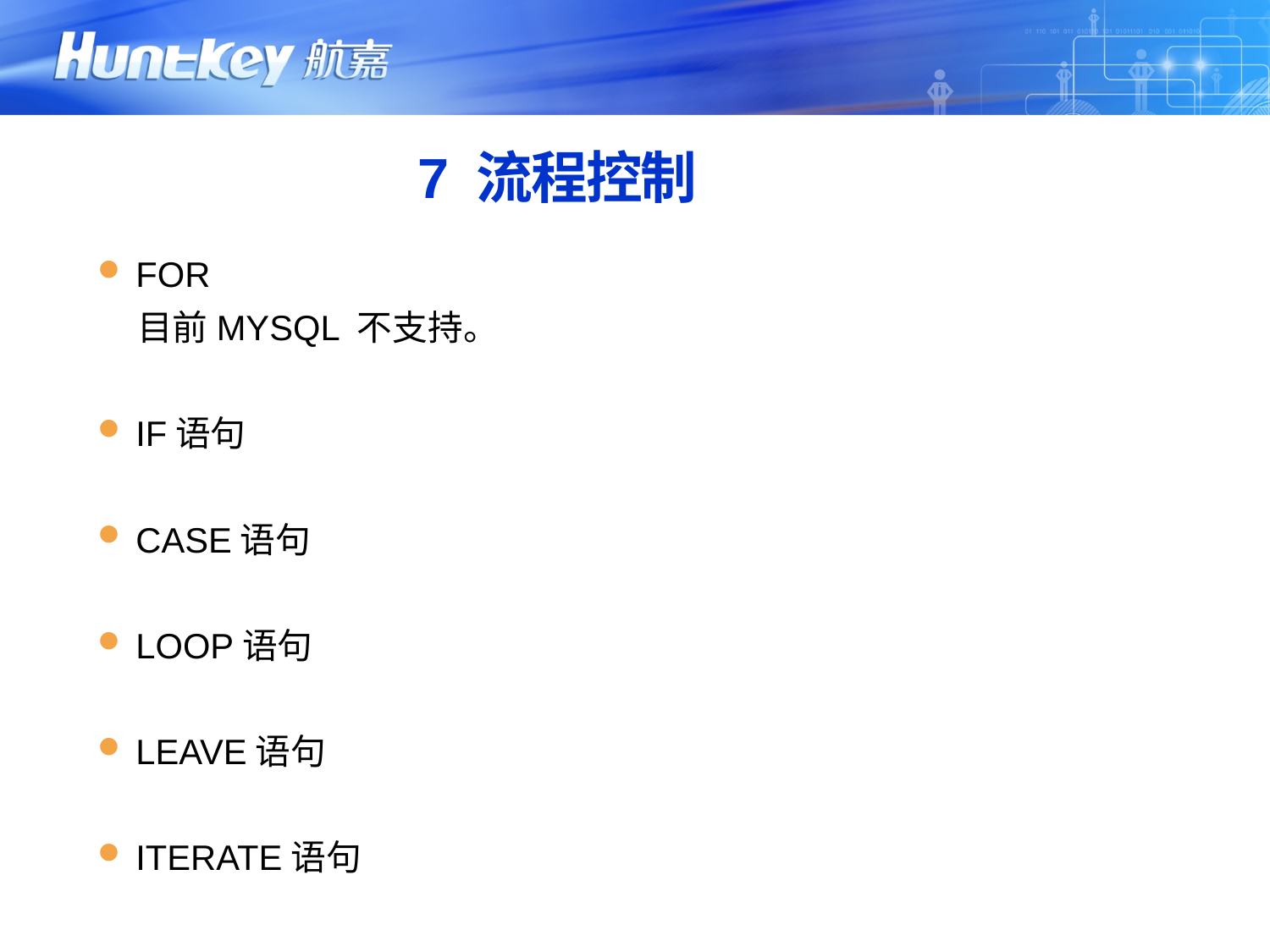

# 7 流程控制
FOR
    目前MYSQL 不支持。

IF语句

CASE语句

LOOP语句

LEAVE语句

ITERATE语句